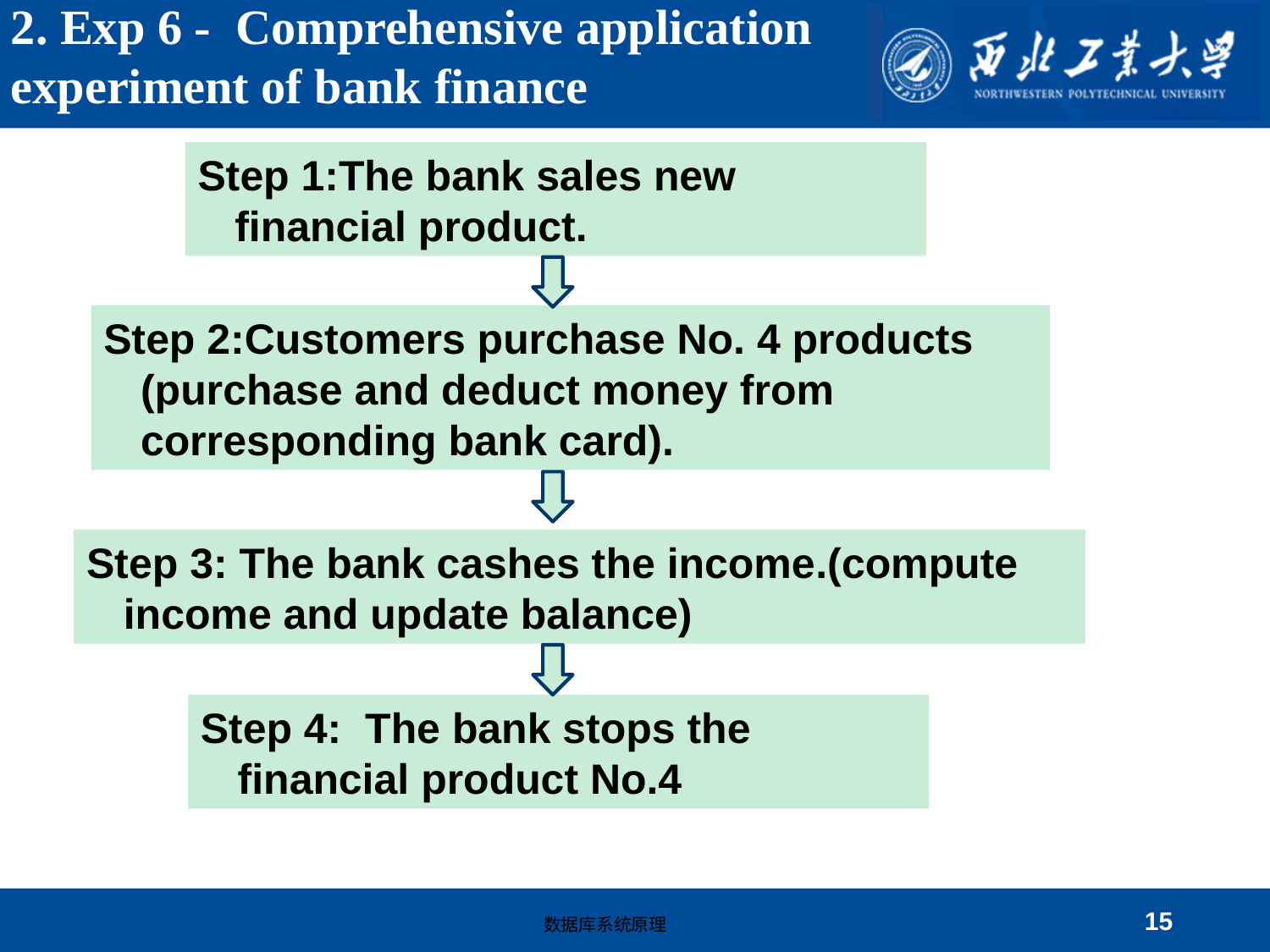

2. Exp 6 -  Comprehensive application experiment of bank finance
Step 1:The bank sales new financial product.

Step 2:Customers purchase No. 4 products (purchase and deduct money from corresponding bank card).

Step 3: The bank cashes the income.(compute income and update balance)

Step 4:  The bank stops the financial product No.4
数据库系统原理